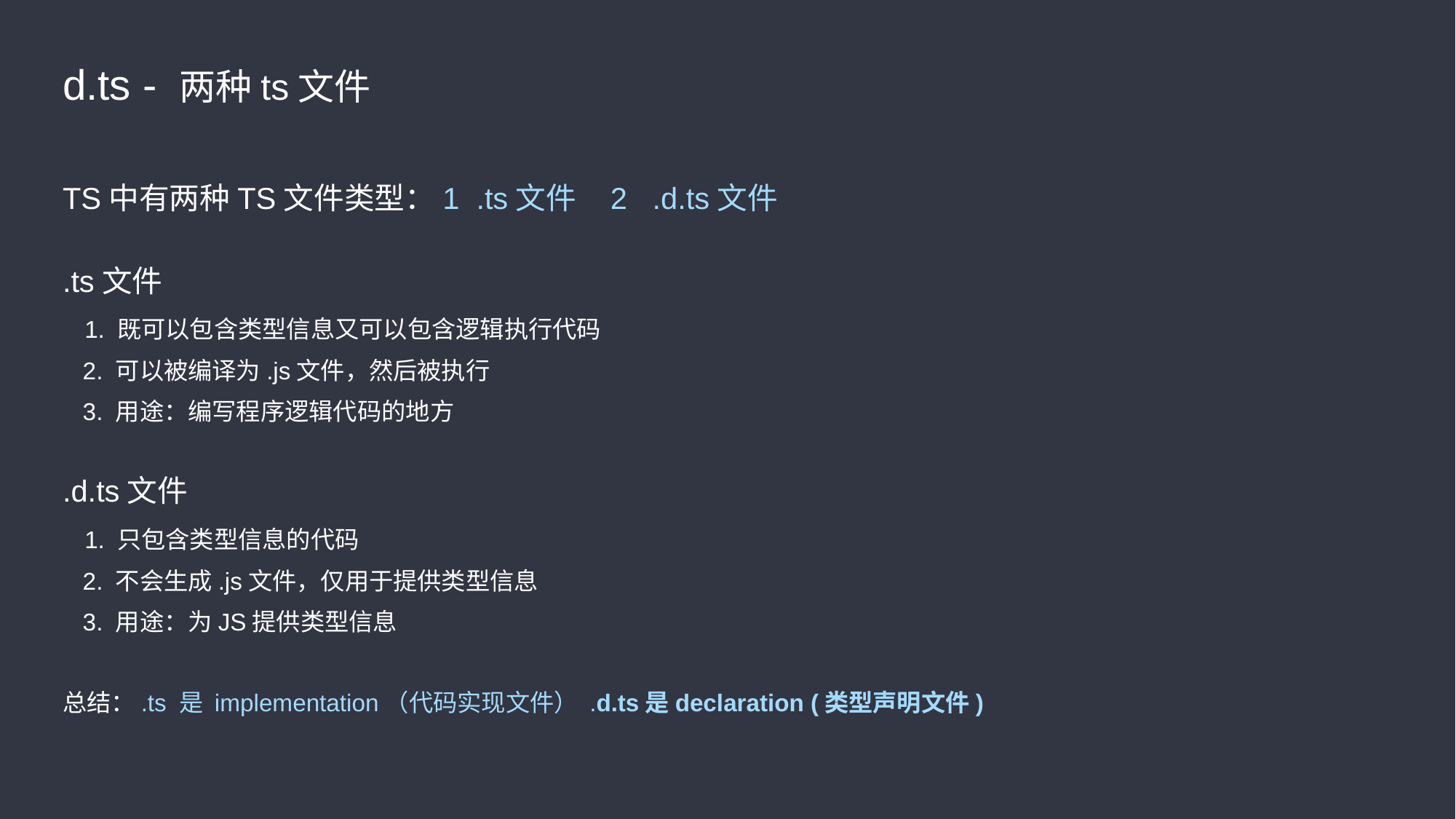

d.ts - 两种ts文件
TS中有两种TS文件类型：1  .ts文件    2   .d.ts文件

.ts文件
   1. 既可以包含类型信息又可以包含逻辑执行代码
   2. 可以被编译为.js文件，然后被执行
   3. 用途：编写程序逻辑代码的地方

.d.ts文件
   1. 只包含类型信息的代码
   2. 不会生成.js文件，仅用于提供类型信息
   3. 用途：为JS提供类型信息

总结：.ts 是 implementation（代码实现文件） .d.ts是declaration (类型声明文件)